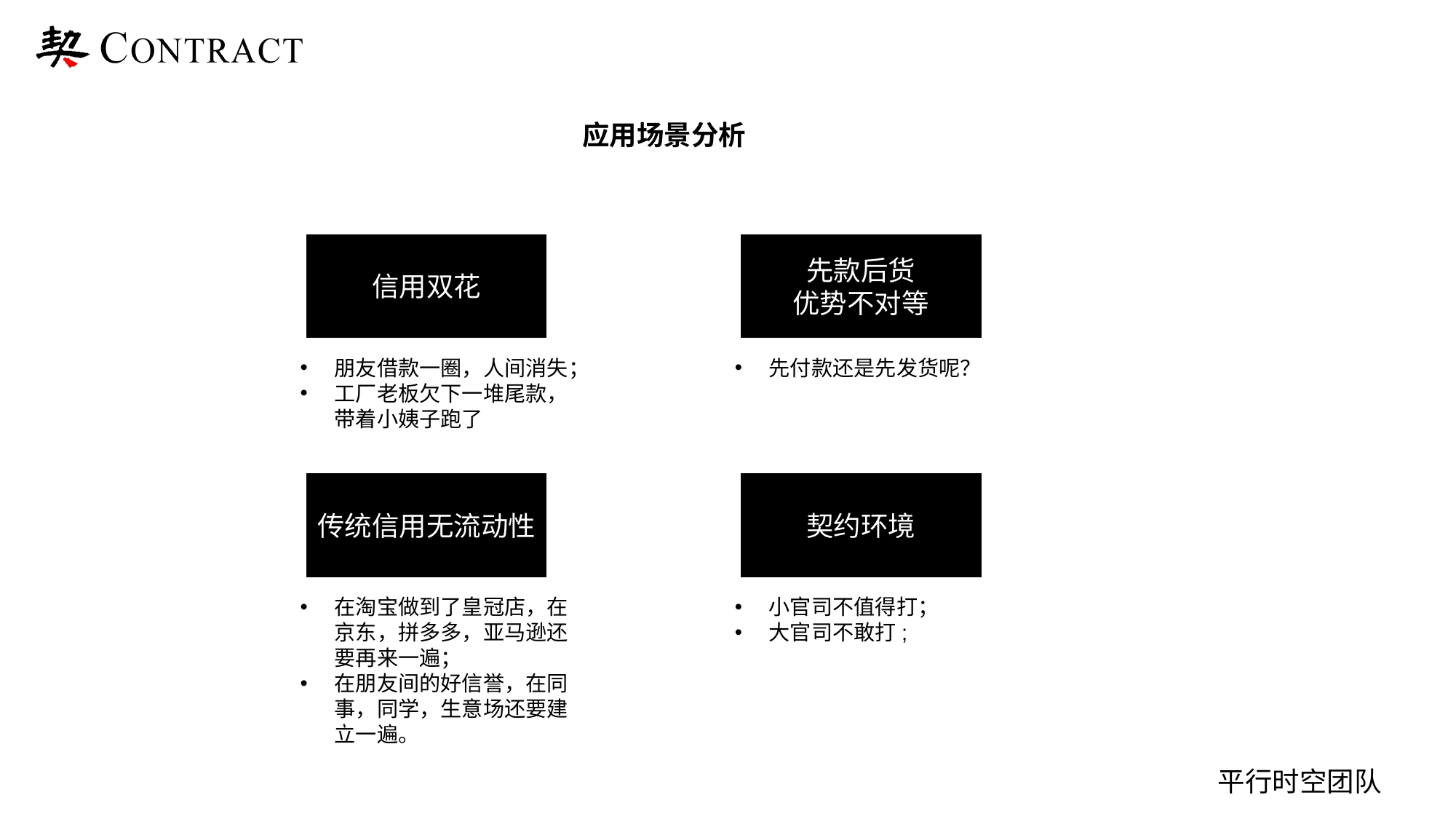

应用场景分析
信用双花
先款后货
优势不对等
朋友借款一圈，人间消失；
工厂老板欠下一堆尾款，带着小姨子跑了
先付款还是先发货呢？
传统信用无流动性
契约环境
在淘宝做到了皇冠店，在京东，拼多多，亚马逊还要再来一遍；
在朋友间的好信誉，在同事，同学，生意场还要建立一遍。
小官司不值得打；
大官司不敢打;